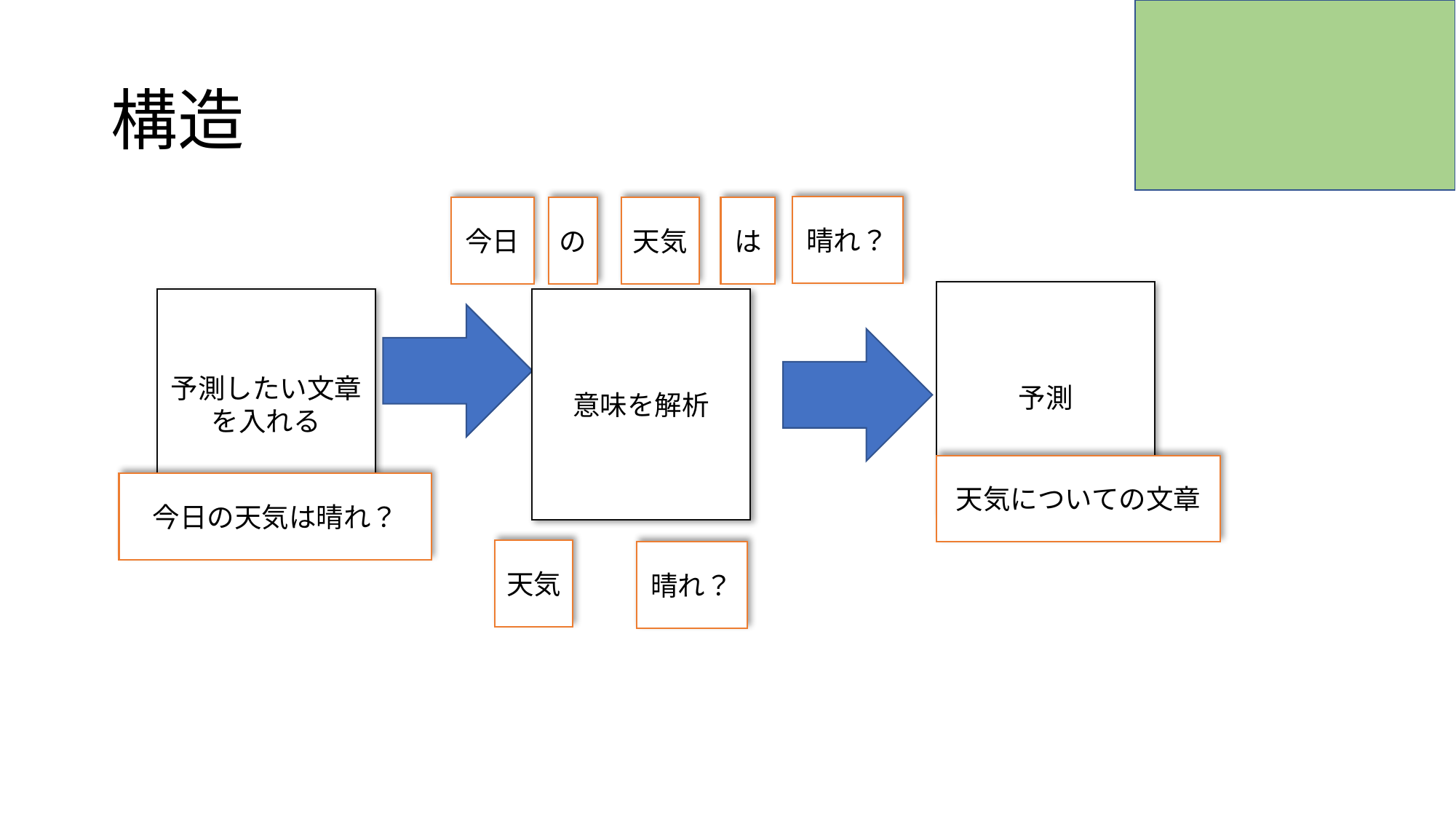

# 構造
晴れ？
今日
の
天気
は
予測
予測したい文章を入れる
意味を解析

天気についての文章
今日の天気は晴れ？
天気
晴れ？